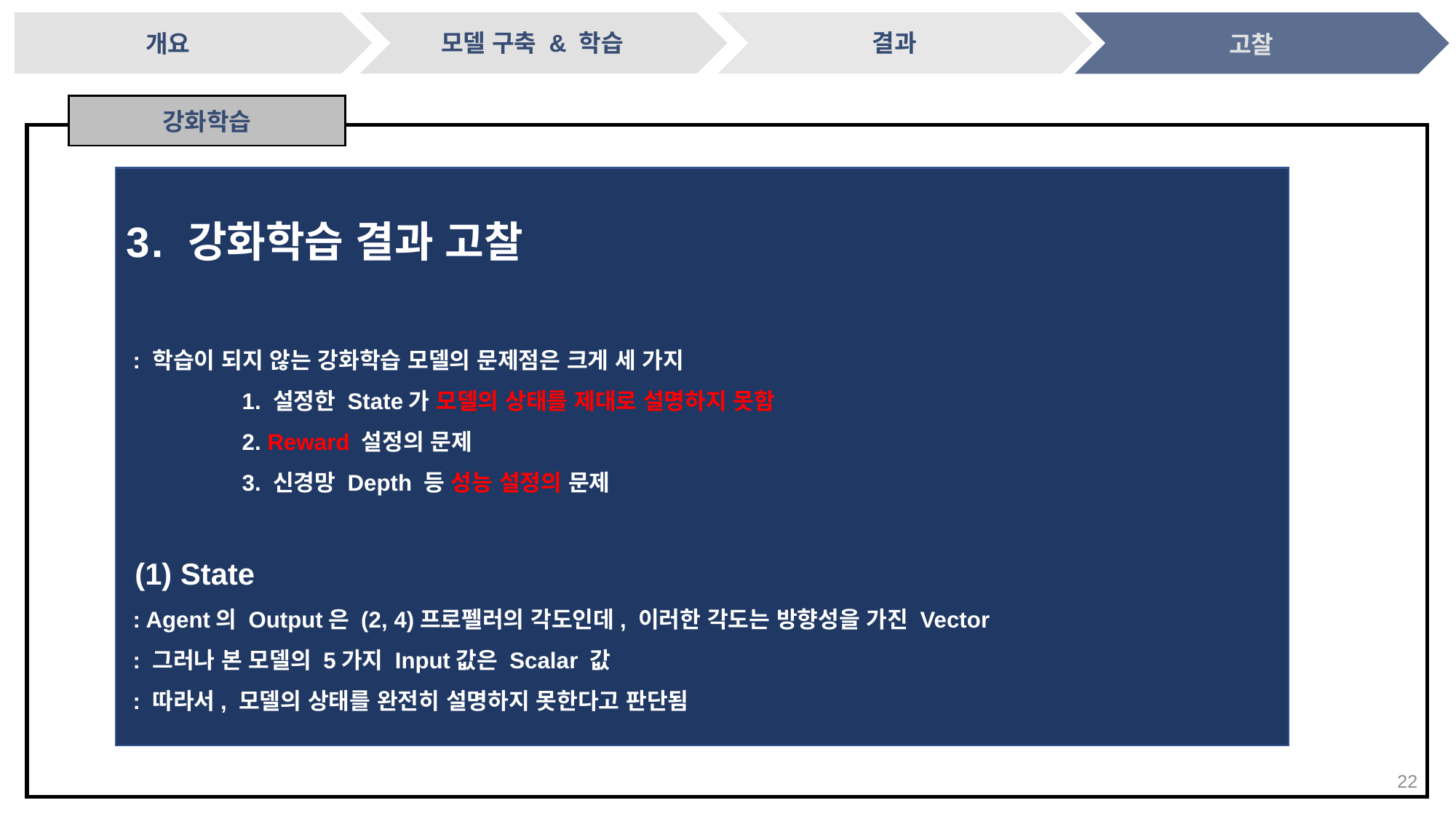

결과
모델 구축 & 학습
개요
고찰
강화학습

강화학습 결과 고찰

 : 학습이 되지 않는 강화학습 모델의 문제점은 크게 세 가지
	 1. 설정한 State가 모델의 상태를 제대로 설명하지 못함
	 2. Reward 설정의 문제
	 3. 신경망 Depth 등 성능 설정의 문제

 (1) State
 : Agent의 Output은 (2, 4)프로펠러의 각도인데, 이러한 각도는 방향성을 가진 Vector
 : 그러나 본 모델의 5가지 Input값은 Scalar 값
 : 따라서, 모델의 상태를 완전히 설명하지 못한다고 판단됨
22